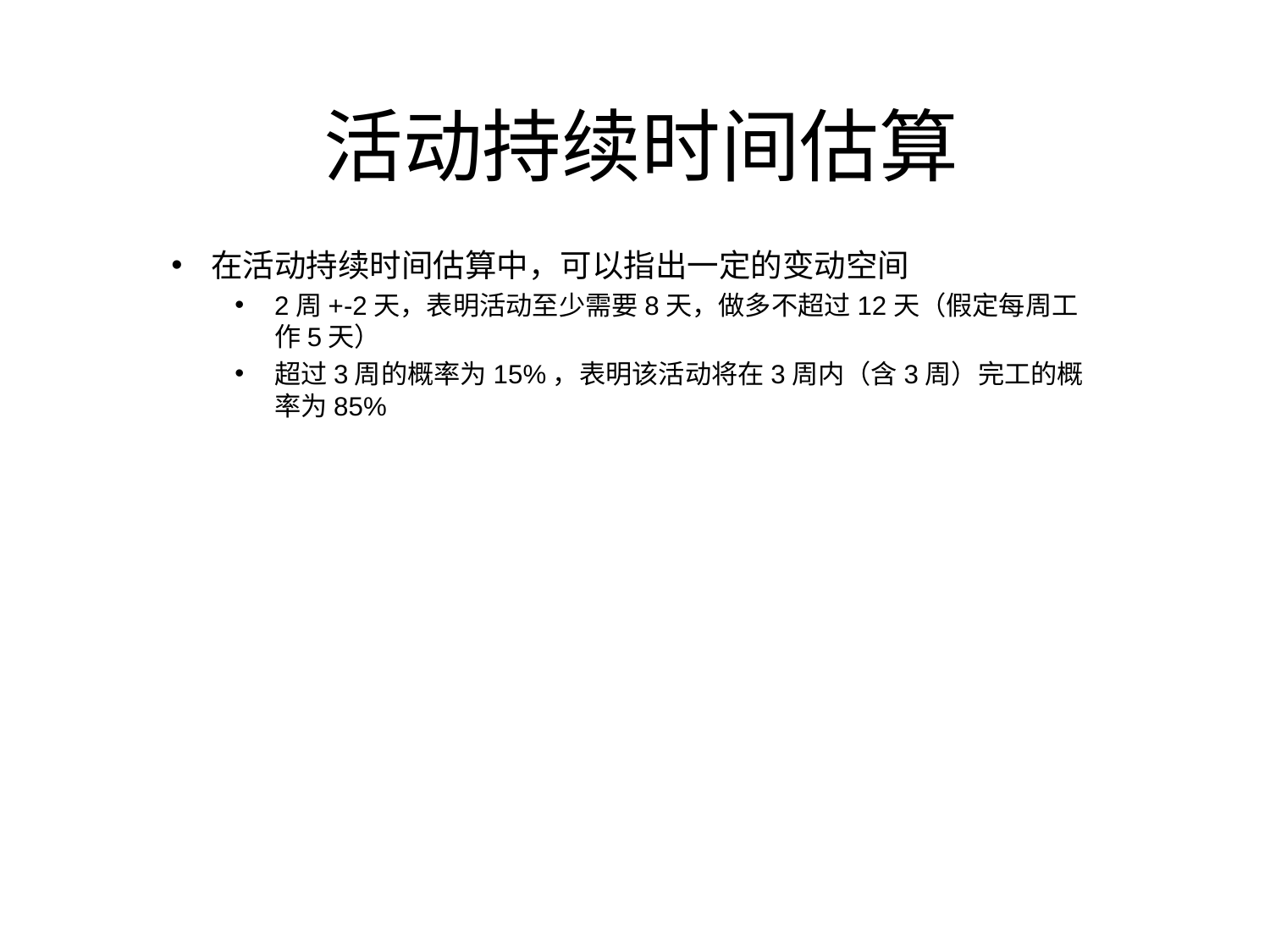

# 活动持续时间估算
在活动持续时间估算中，可以指出一定的变动空间
2周+-2天，表明活动至少需要8天，做多不超过12天（假定每周工作5天）
超过3周的概率为15%，表明该活动将在3周内（含3周）完工的概率为85%